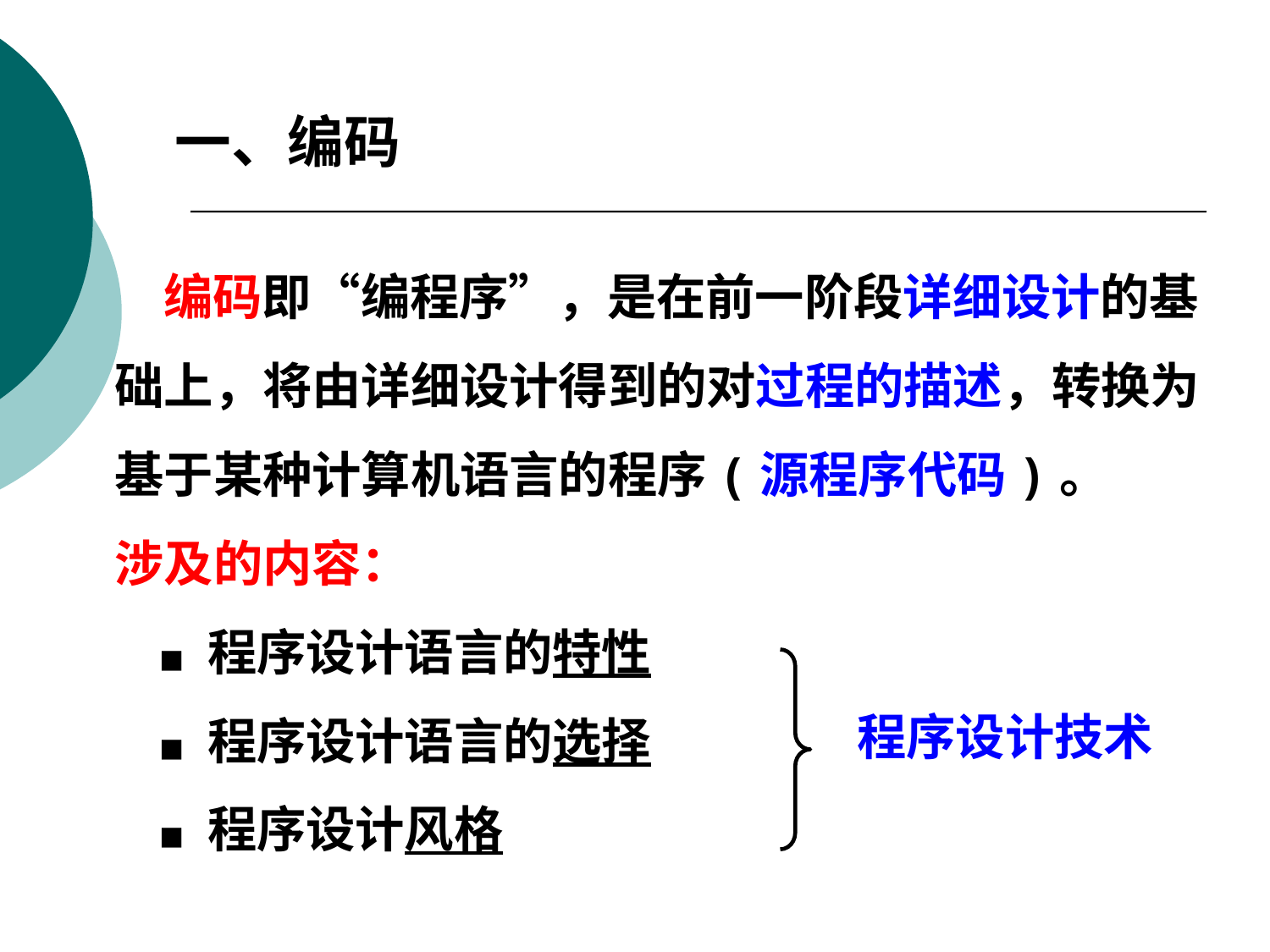

一、编码
     编码即“编程序”，是在前一阶段详细设计的基础上，将由详细设计得到的对过程的描述，转换为基于某种计算机语言的程序(源程序代码)。
涉及的内容：
    ■ 程序设计语言的特性
    ■ 程序设计语言的选择
    ■ 程序设计风格

程序设计技术